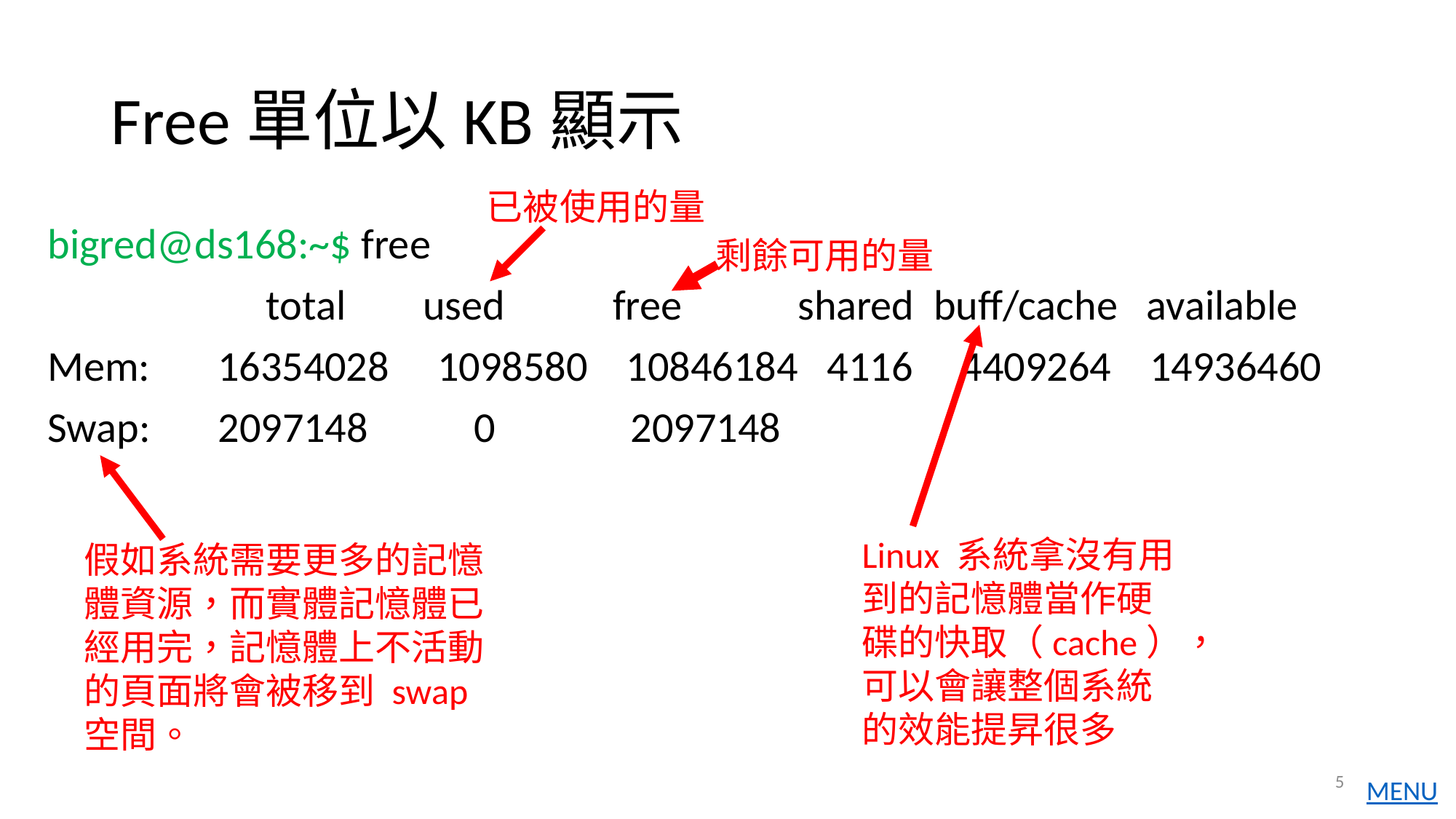

# Free單位以KB顯示
已被使用的量
bigred@ds168:~$ free
              	total        used       	  free            shared  buff/cache   available
Mem:       16354028     1098580    10846184   4116     4409264    14936460
Swap:       2097148           0              2097148
剩餘可用的量
Linux 系統拿沒有用到的記憶體當作硬碟的快取（cache），可以會讓整個系統的效能提昇很多
假如系統需要更多的記憶體資源，而實體記憶體已經用完，記憶體上不活動的頁面將會被移到 swap 空間。
5